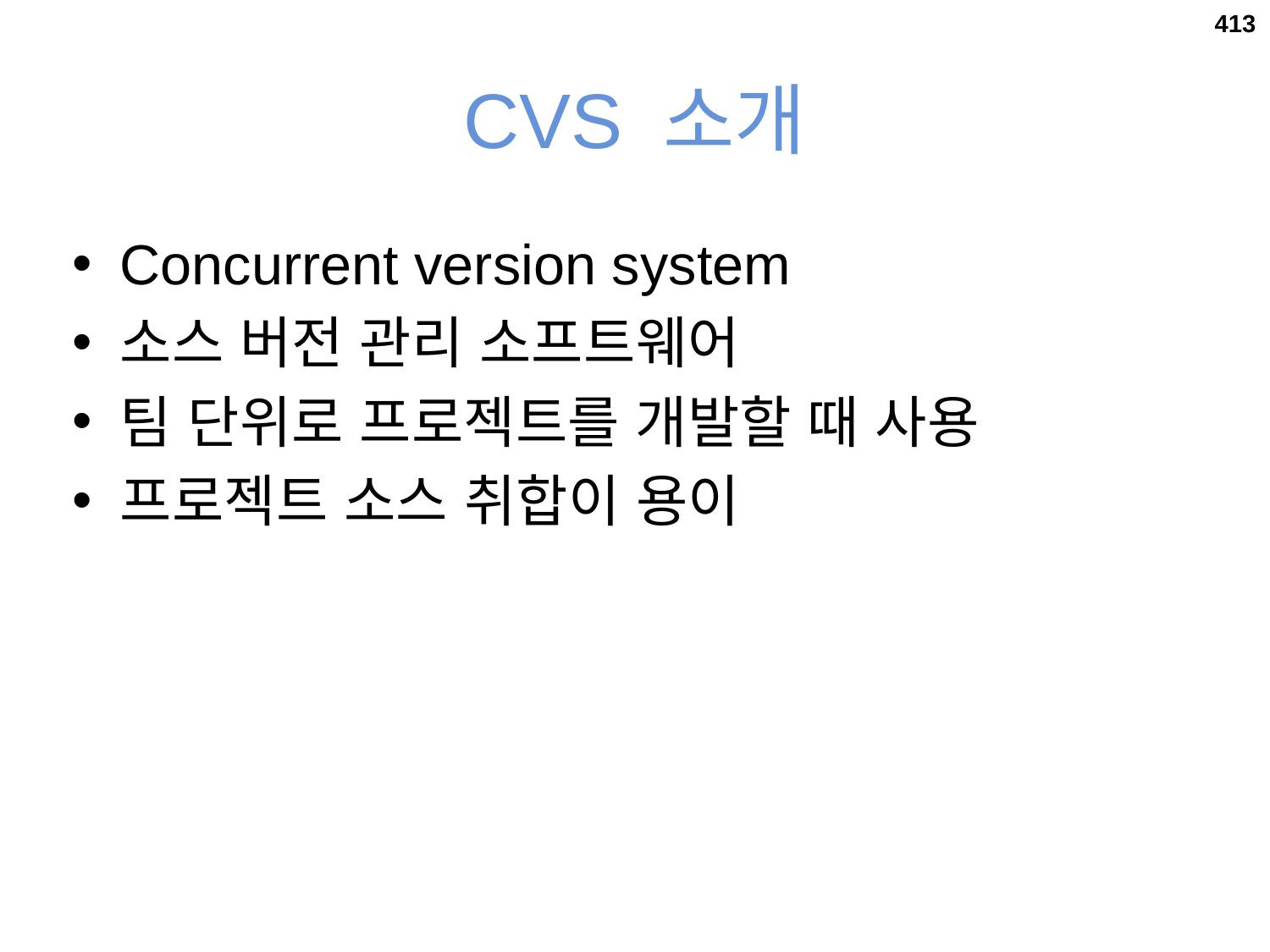

413
# CVS 소개
Concurrent version system
소스 버전 관리 소프트웨어
팀 단위로 프로젝트를 개발할 때 사용
프로젝트 소스 취합이 용이